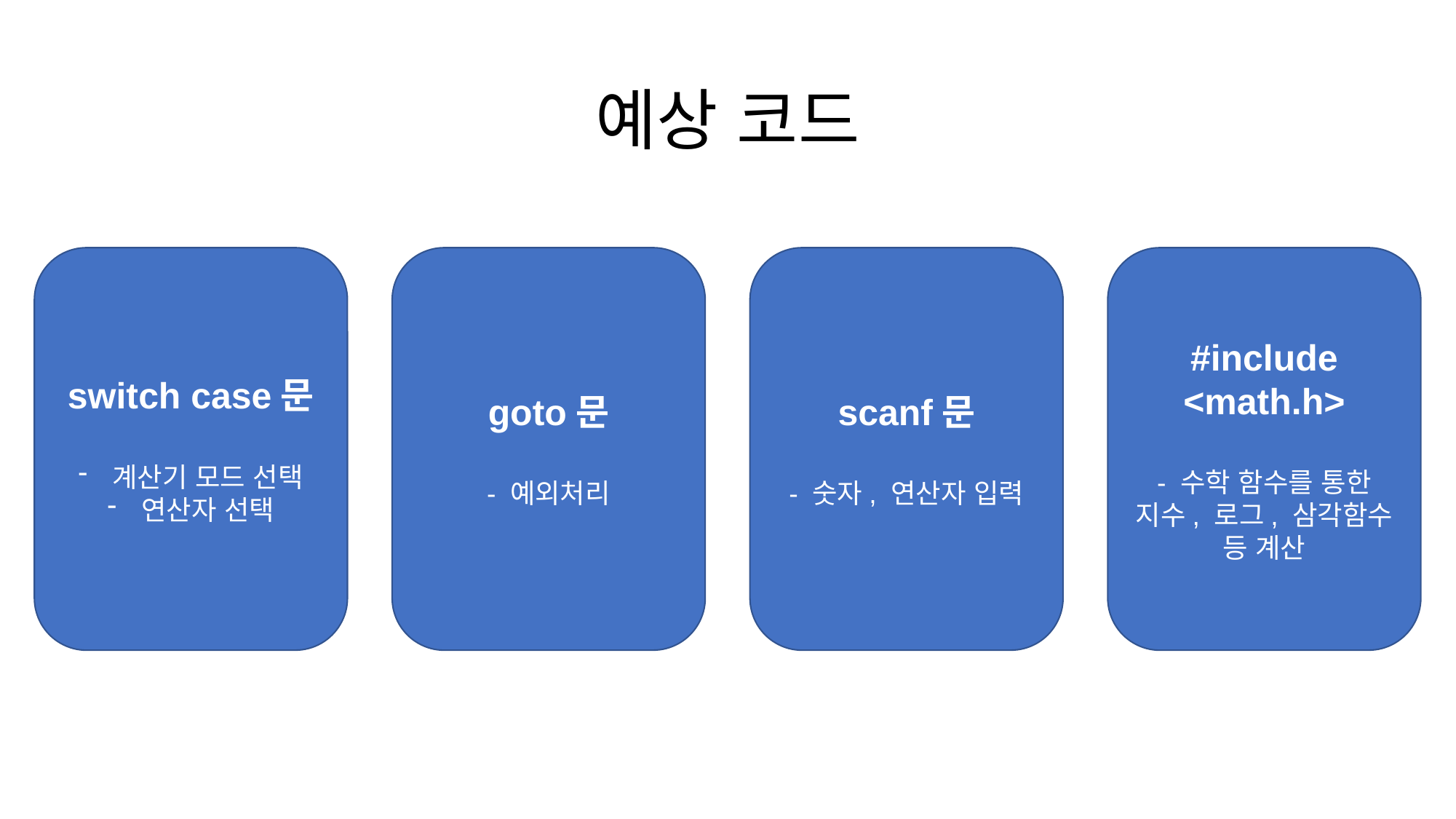

# 예상 코드
switch case문

계산기 모드 선택
연산자 선택
goto문

- 예외처리
scanf문

- 숫자, 연산자 입력
#include <math.h>

- 수학 함수를 통한 지수, 로그, 삼각함수 등 계산